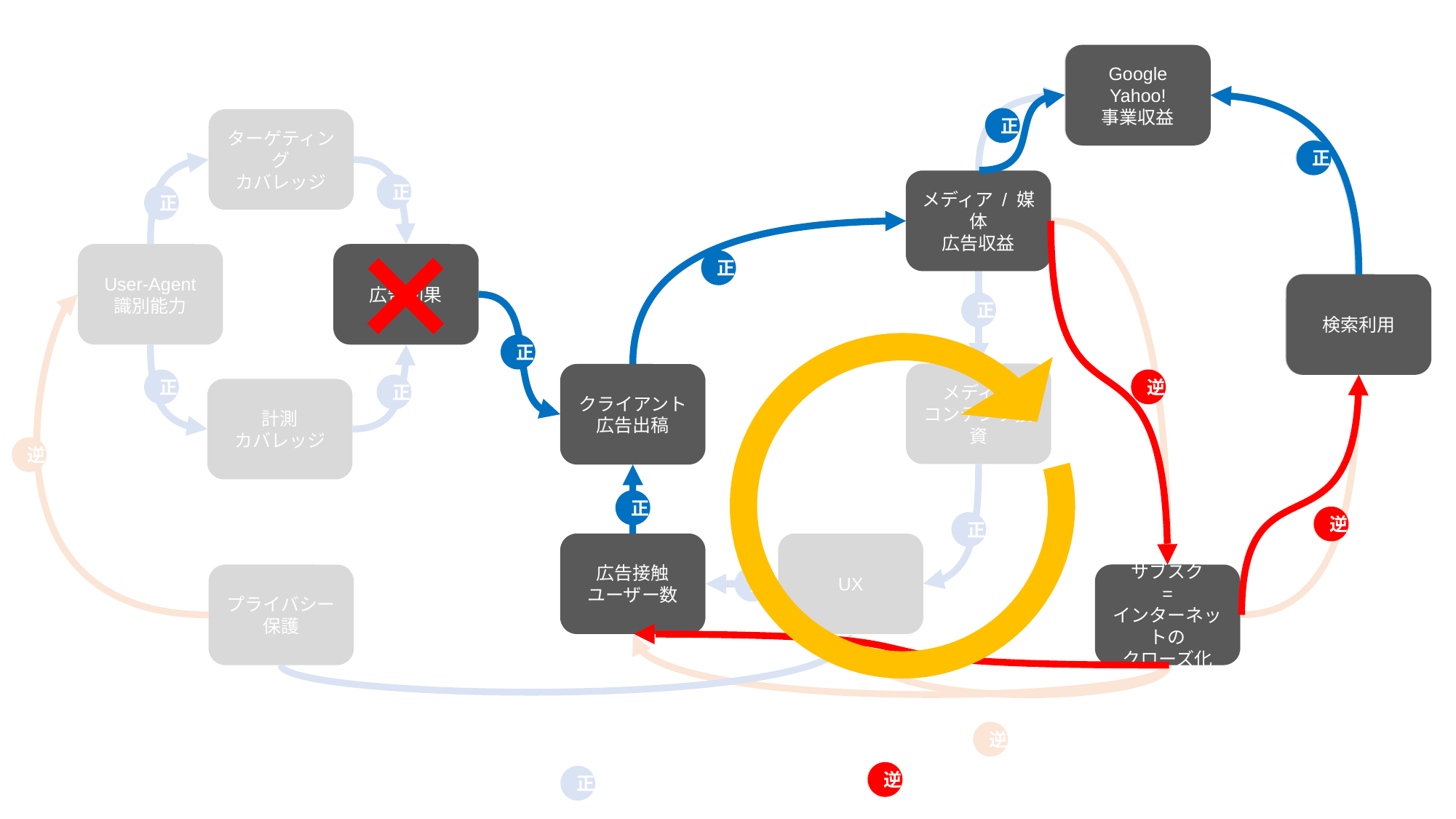

Google
Yahoo!
事業収益
正
ターゲティング
カバレッジ
正
メディア / 媒体
広告収益
正
正
User-Agent
識別能力
広告効果
正
検索利用
正
正
メディア
コンテンツ投資
クライアント
広告出稿
正
逆
正
計測
カバレッジ
逆
正
逆
正
広告接触
ユーザー数
UX
サブスク
=
インターネットの
クローズ化
プライバシー
保護
正
逆
逆
正
Google
Yahoo!
事業収益
正
正
メディア / 媒体
広告収益
広告効果
正
検索利用

正
クライアント
広告出稿
逆
正
逆
広告接触
ユーザー数
サブスク
=
インターネットの
クローズ化
逆